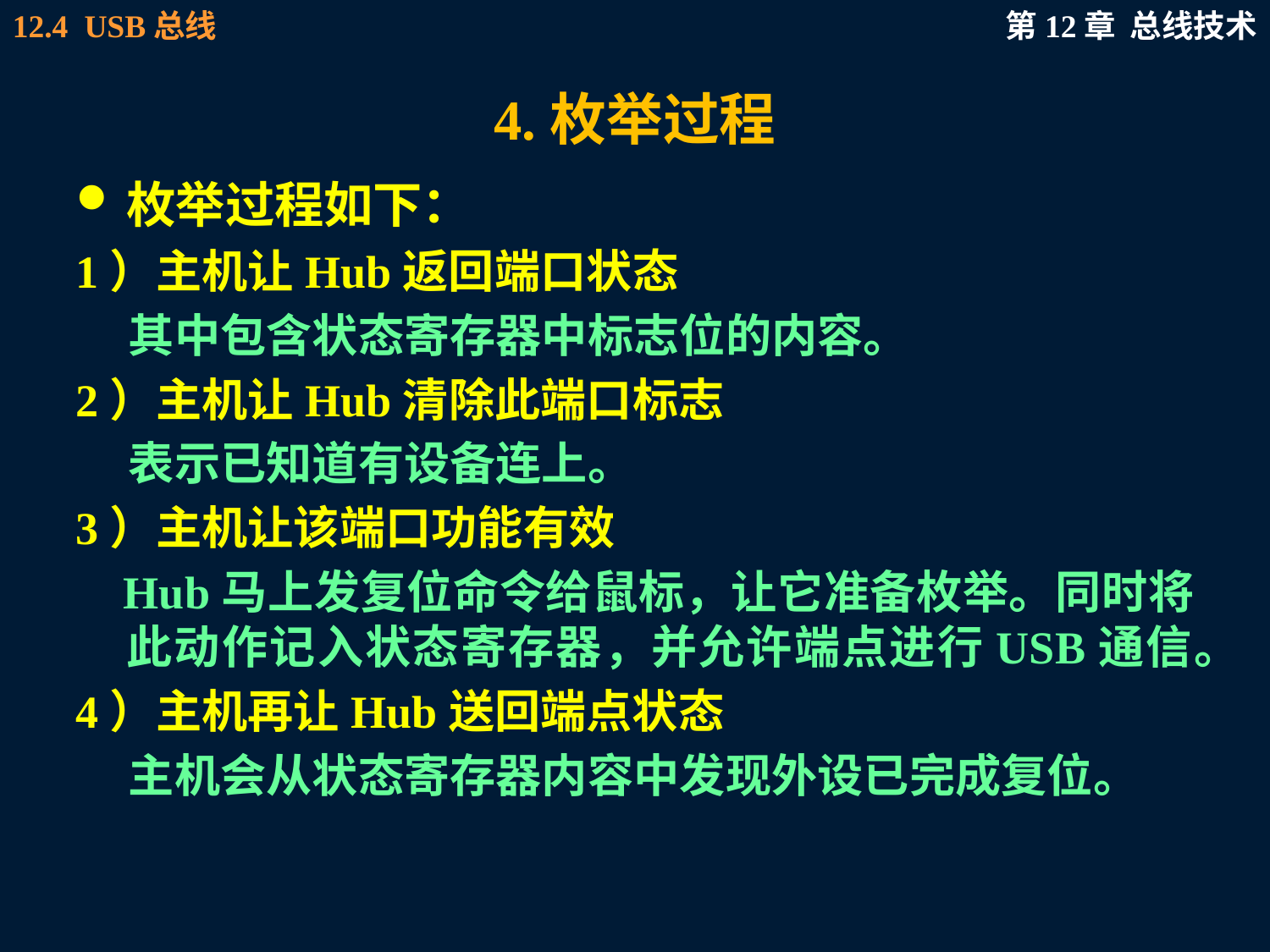

# 4.枚举过程
枚举过程如下：
1）主机让Hub返回端口状态
    其中包含状态寄存器中标志位的内容。
2）主机让Hub清除此端口标志
    表示已知道有设备连上。
3）主机让该端口功能有效
    Hub马上发复位命令给鼠标，让它准备枚举。同时将此动作记入状态寄存器，并允许端点进行USB通信。
4）主机再让Hub送回端点状态
    主机会从状态寄存器内容中发现外设已完成复位。